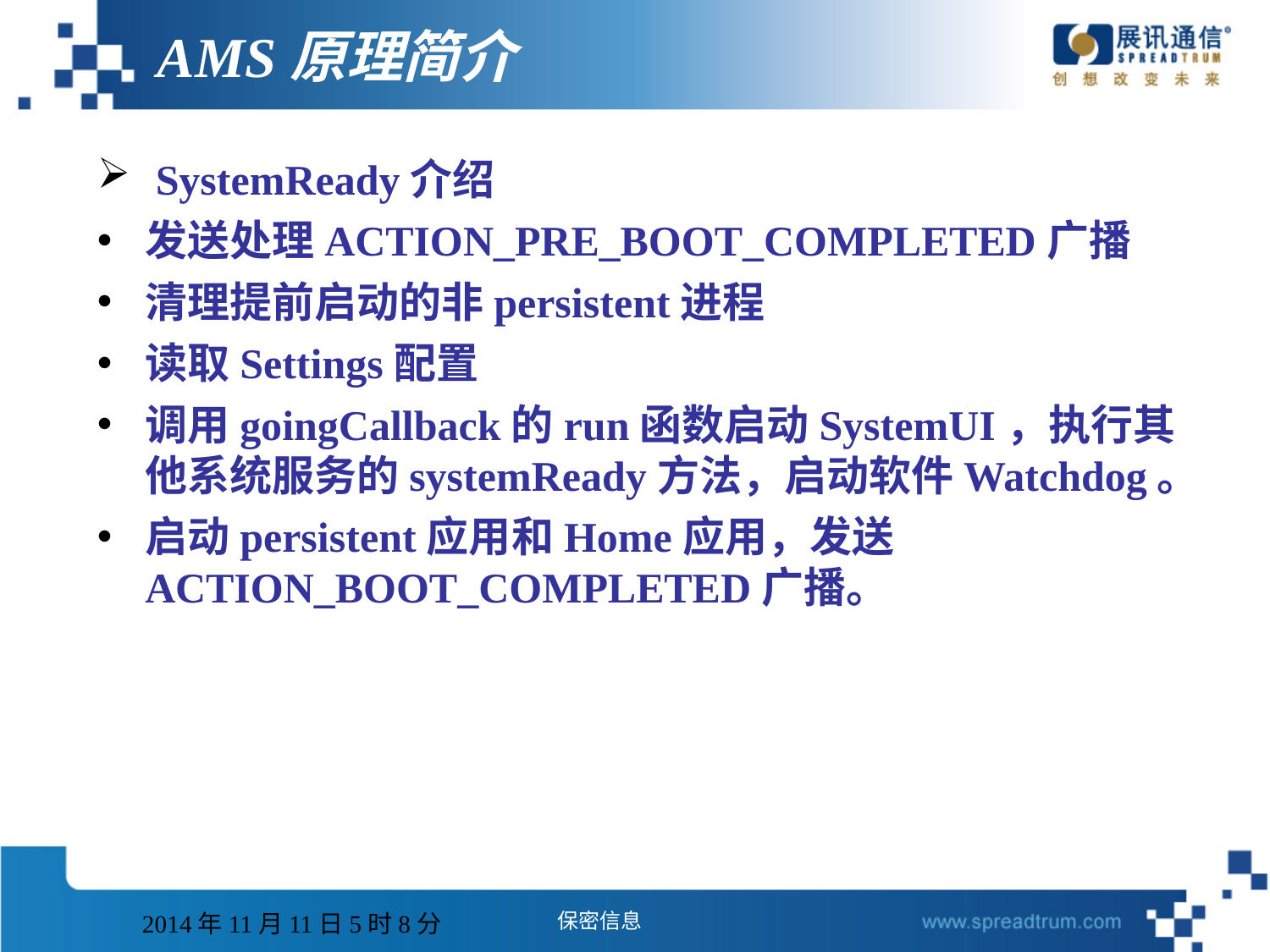

# AMS原理简介
 SystemReady介绍
发送处理ACTION_PRE_BOOT_COMPLETED广播
清理提前启动的非persistent进程
读取Settings配置
调用goingCallback的run函数启动SystemUI，执行其他系统服务的systemReady方法，启动软件Watchdog。
启动persistent应用和Home应用，发送ACTION_BOOT_COMPLETED广播。

2014年11月11日5时8分